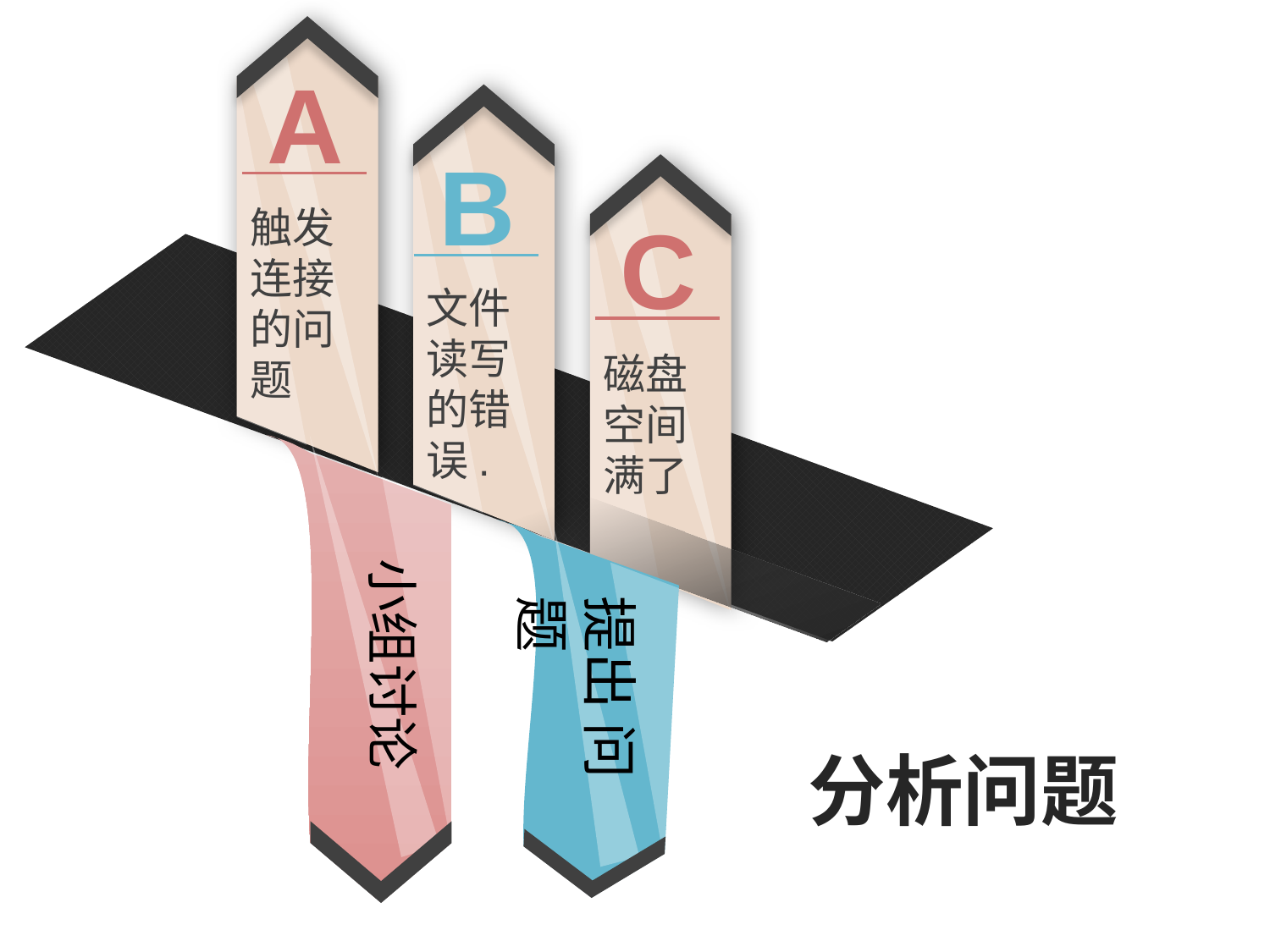

A

B
触发连接的问题
C
文件读写的错误.
磁盘空间满了

分析问题

小组讨论

提出 问题